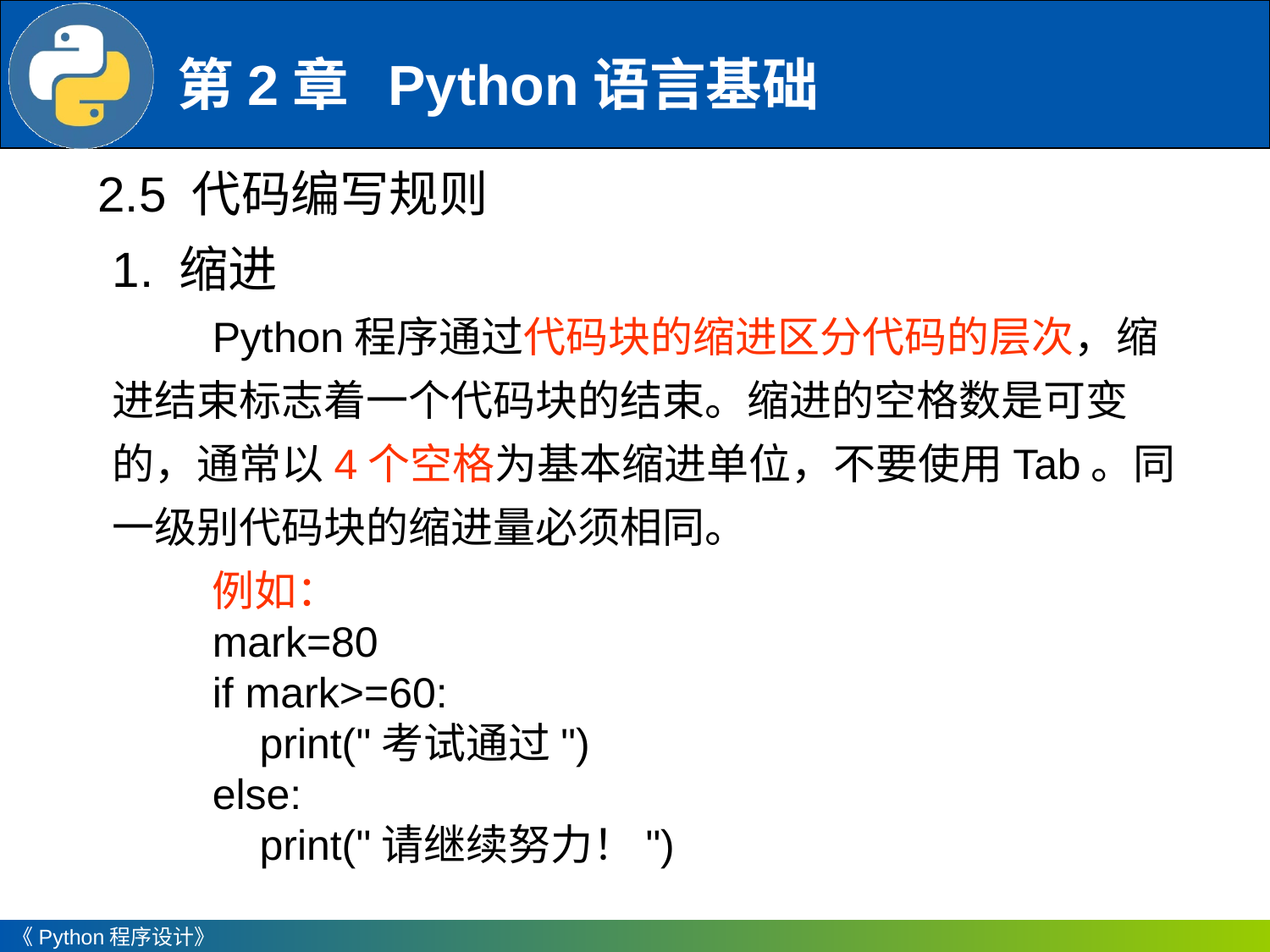

2.5 代码编写规则
1. 缩进
Python程序通过代码块的缩进区分代码的层次，缩进结束标志着一个代码块的结束。缩进的空格数是可变的，通常以4个空格为基本缩进单位，不要使用Tab。同一级别代码块的缩进量必须相同。
例如：
mark=80
if mark>=60:
    print("考试通过")
else:
    print("请继续努力！")